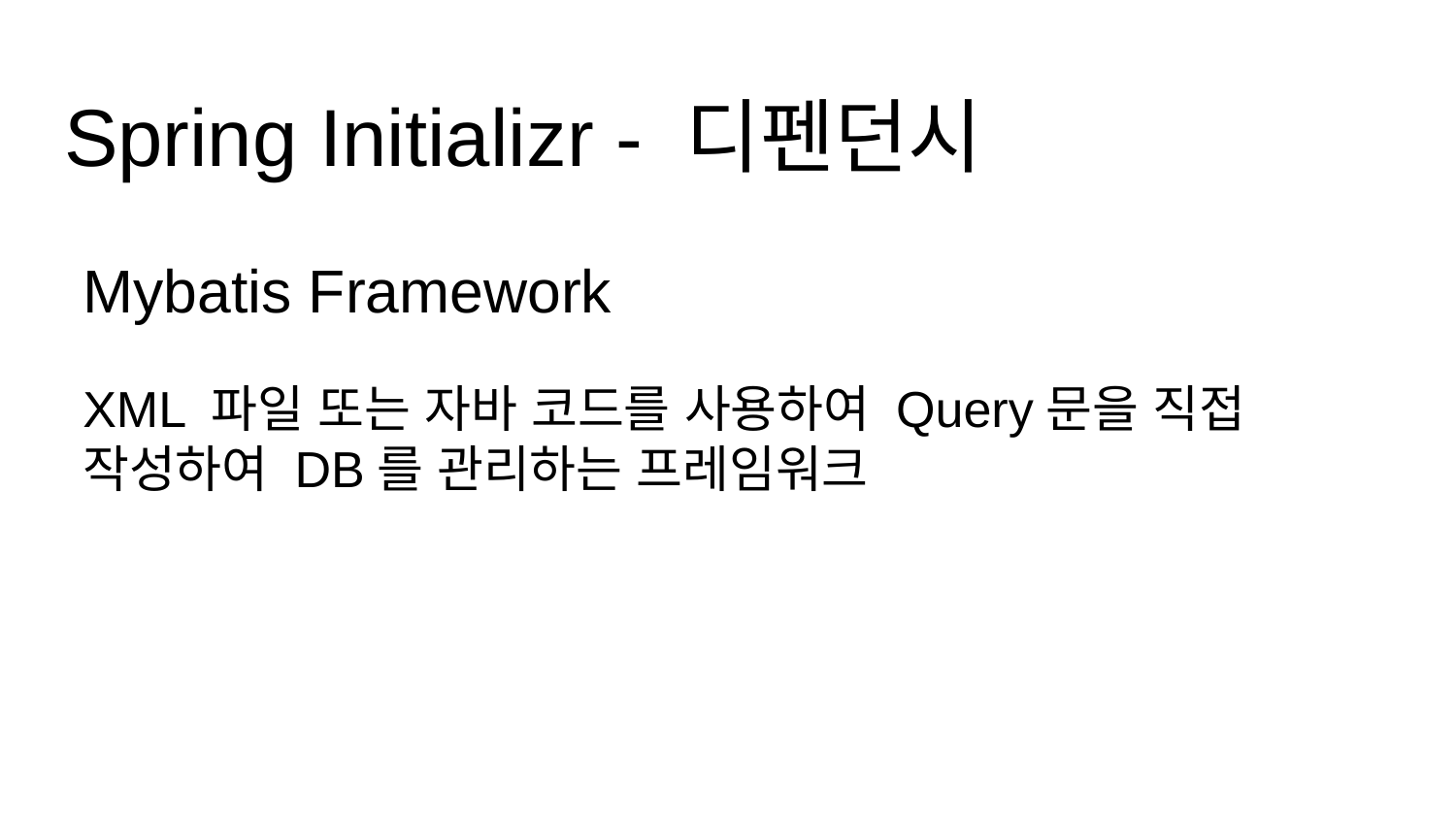

# Spring Initializr - 디펜던시
Mybatis Framework
XML 파일 또는 자바 코드를 사용하여 Query문을 직접 작성하여 DB를 관리하는 프레임워크